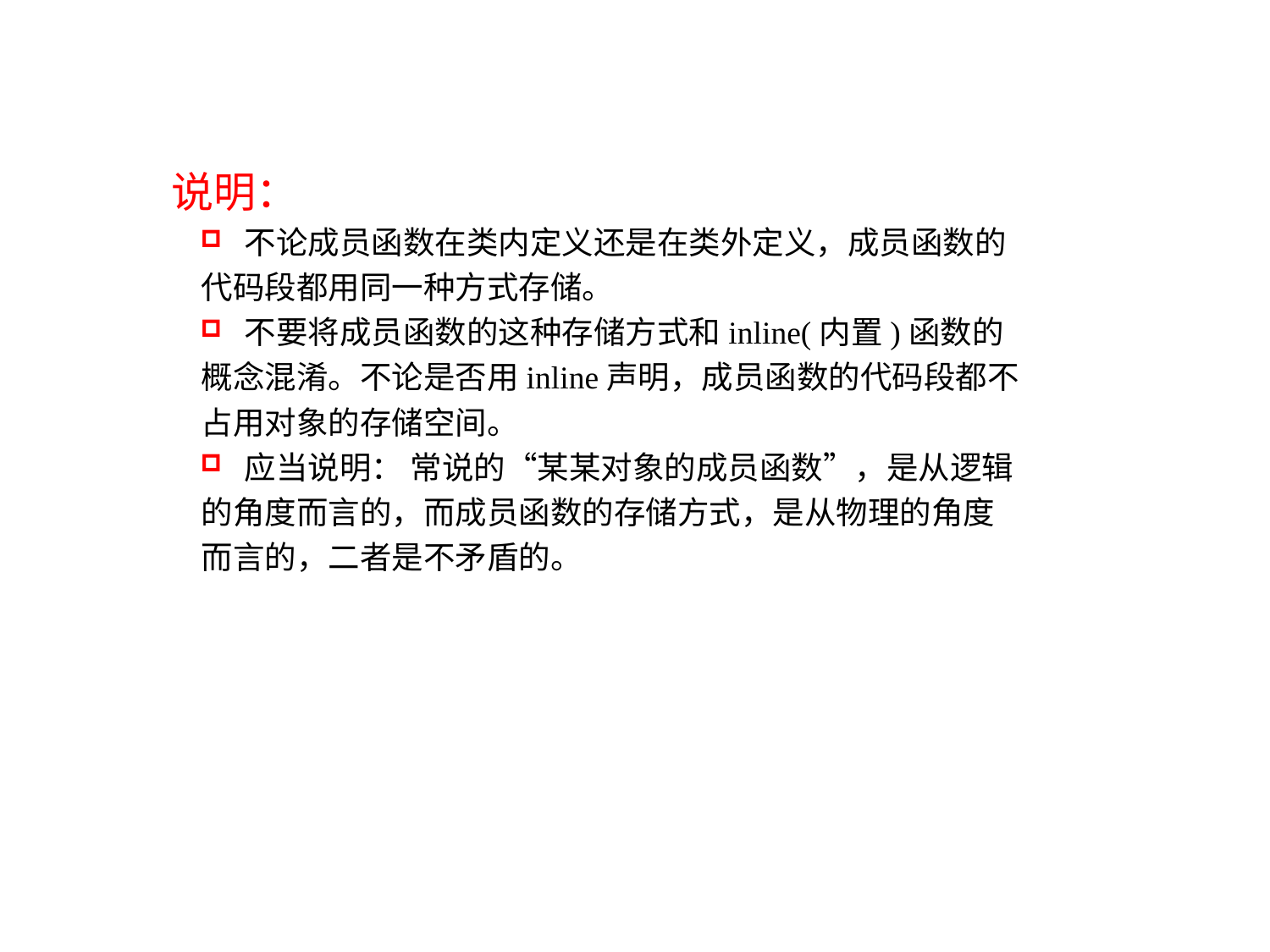

说明：
  不论成员函数在类内定义还是在类外定义，成员函数的代码段都用同一种方式存储。
  不要将成员函数的这种存储方式和inline(内置)函数的概念混淆。不论是否用inline声明，成员函数的代码段都不占用对象的存储空间。
  应当说明： 常说的“某某对象的成员函数”，是从逻辑的角度而言的，而成员函数的存储方式，是从物理的角度而言的，二者是不矛盾的。